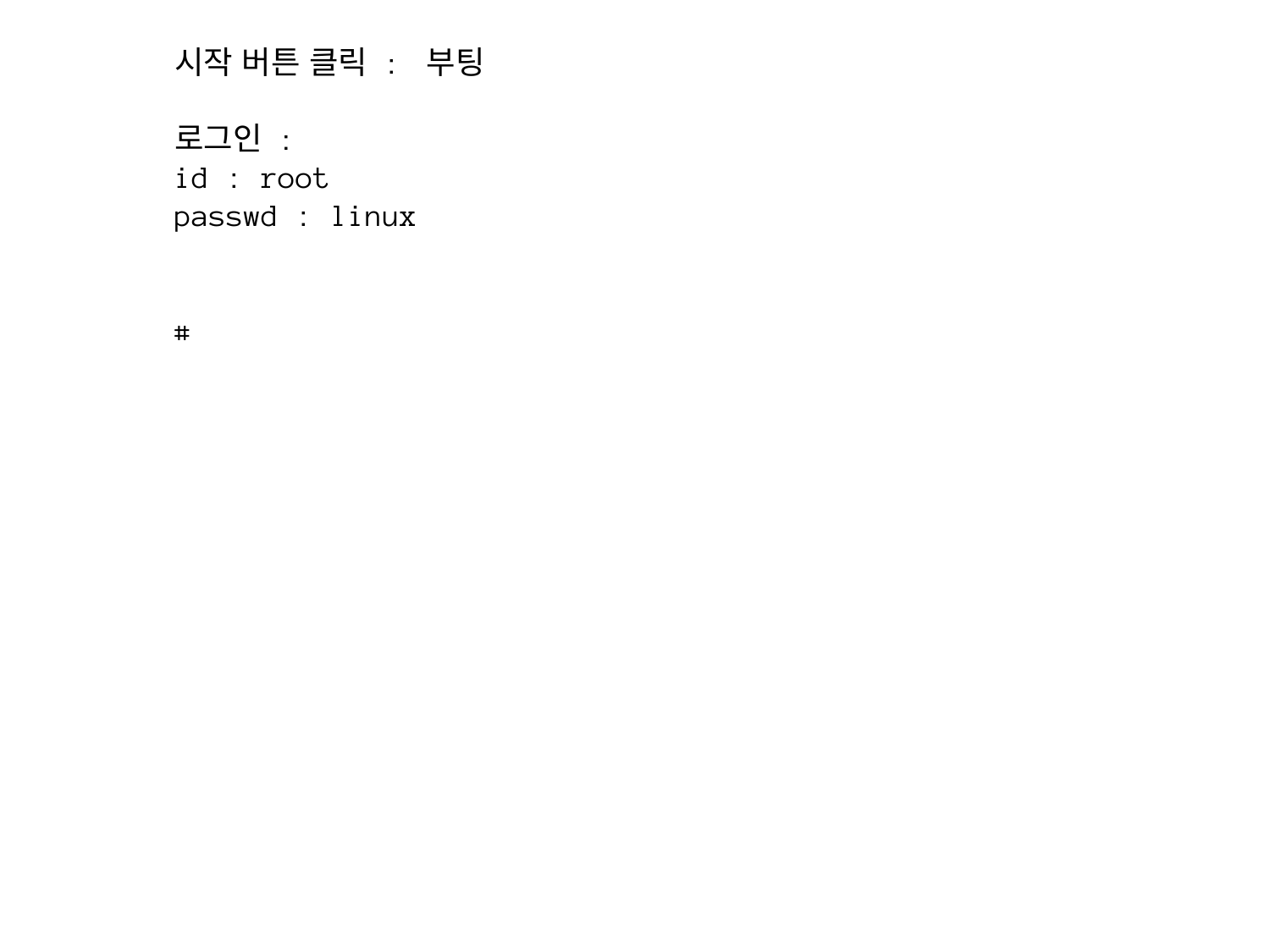

시작 버튼 클릭 : 부팅

로그인 :
id : root
passwd : linux

#